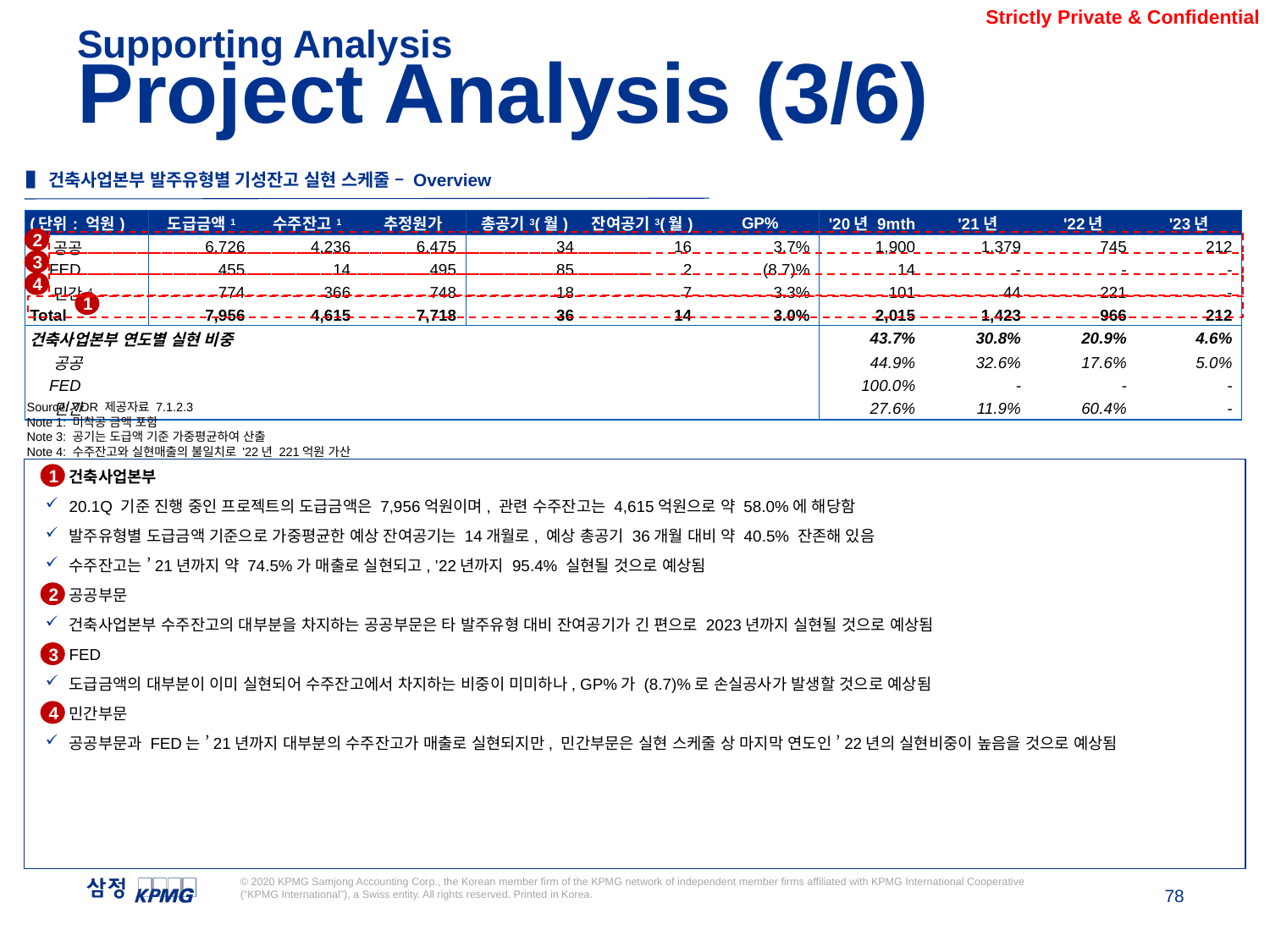

Supporting Analysis
Project Analysis (3/6)
▌건축사업본부 발주유형별 기성잔고 실현 스케줄 – Overview

| (단위: 억원) | 도급금액1 | 수주잔고1 | 추정원가 | 총공기3(월) | 잔여공기3(월) | GP% | '20년 9mth | '21년 | '22년 | '23년 |
| --- | --- | --- | --- | --- | --- | --- | --- | --- | --- | --- |
| 공공 | 6,726 | 4,236 | 6,475 | 34 | 16 | 3.7% | 1,900 | 1,379 | 745 | 212 |
| FED | 455 | 14 | 495 | 85 | 2 | (8.7)% | 14 | - | - | - |
| 민간4 | 774 | 366 | 748 | 18 | 7 | 3.3% | 101 | 44 | 221 | - |
| Total | 7,956 | 4,615 | 7,718 | 36 | 14 | 3.0% | 2,015 | 1,423 | 966 | 212 |
| 건축사업본부 연도별 실현 비중 |  |  |  |  |  |  | 43.7% | 30.8% | 20.9% | 4.6% |
| 공공 |  |  |  |  |  |  | 44.9% | 32.6% | 17.6% | 5.0% |
| FED |  |  |  |  |  |  | 100.0% | - | - | - |
| 민간 |  |  |  |  |  |  | 27.6% | 11.9% | 60.4% | - |
2

3

4

1

Source: VDR 제공자료 7.1.2.3
Note 1: 미착공 금액 포함
Note 3: 공기는 도급액 기준 가중평균하여 산출
Note 4: 수주잔고와 실현매출의 불일치로 '22년 221억원 가산
건축사업본부
20.1Q 기준 진행 중인 프로젝트의 도급금액은 7,956억원이며, 관련 수주잔고는 4,615억원으로 약 58.0%에 해당함
발주유형별 도급금액 기준으로 가중평균한 예상 잔여공기는 14개월로, 예상 총공기 36개월 대비 약 40.5% 잔존해 있음
수주잔고는 ’21년까지 약 74.5%가 매출로 실현되고, ’22년까지 95.4% 실현될 것으로 예상됨
공공부문
건축사업본부 수주잔고의 대부분을 차지하는 공공부문은 타 발주유형 대비 잔여공기가 긴 편으로 2023년까지 실현될 것으로 예상됨
FED
도급금액의 대부분이 이미 실현되어 수주잔고에서 차지하는 비중이 미미하나, GP%가 (8.7)%로 손실공사가 발생할 것으로 예상됨
민간부문
공공부문과 FED는 ’21년까지 대부분의 수주잔고가 매출로 실현되지만, 민간부문은 실현 스케줄 상 마지막 연도인 ’22년의 실현비중이 높음을 것으로 예상됨
1
2
3
4